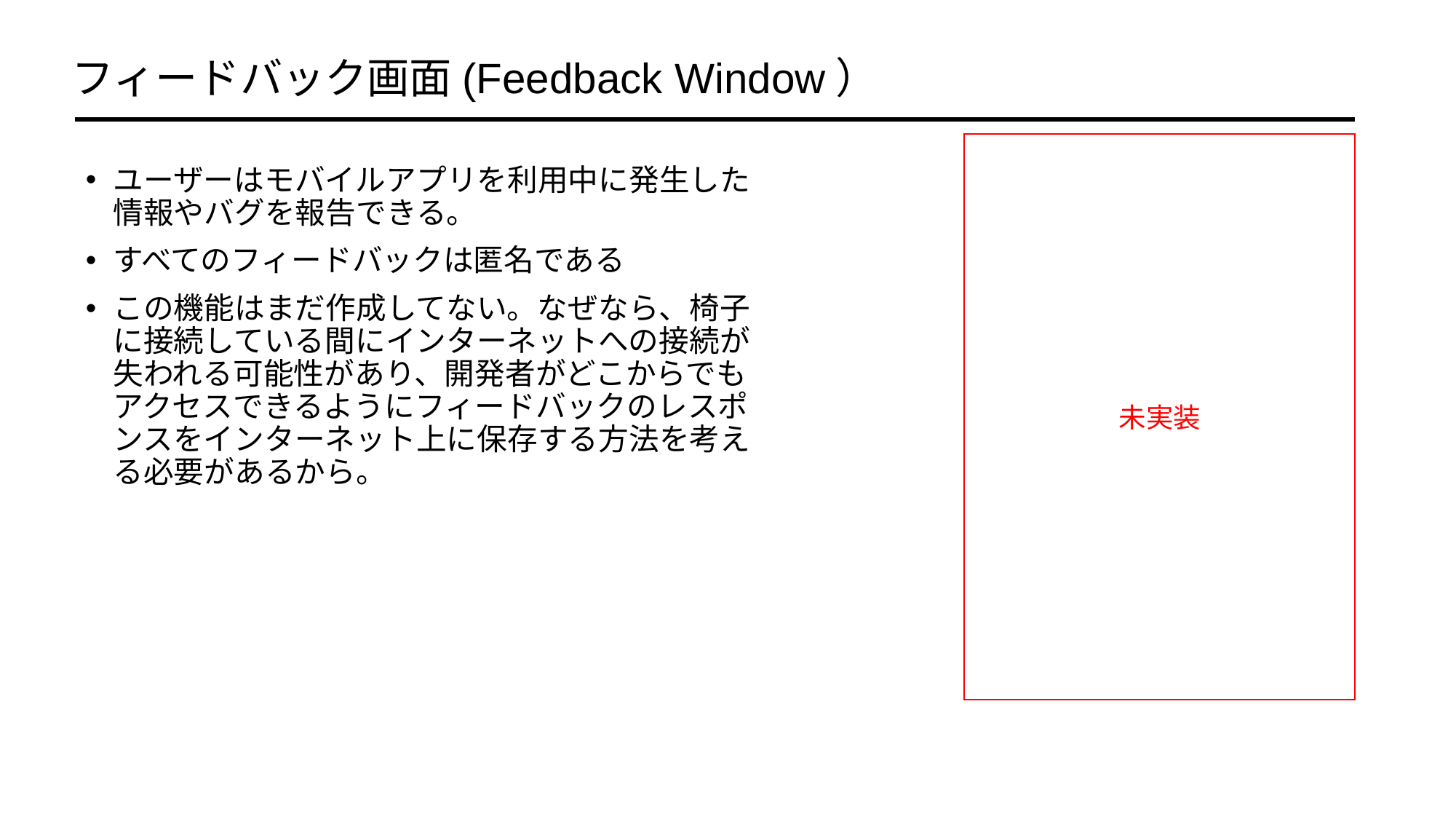

# フィードバック画面(Feedback Window）
未実装
ユーザーはモバイルアプリを利用中に発生した情報やバグを報告できる。
すべてのフィードバックは匿名である
この機能はまだ作成してない。なぜなら、椅子に接続している間にインターネットへの接続が失われる可能性があり、開発者がどこからでもアクセスできるようにフィードバックのレスポンスをインターネット上に保存する方法を考える必要があるから。